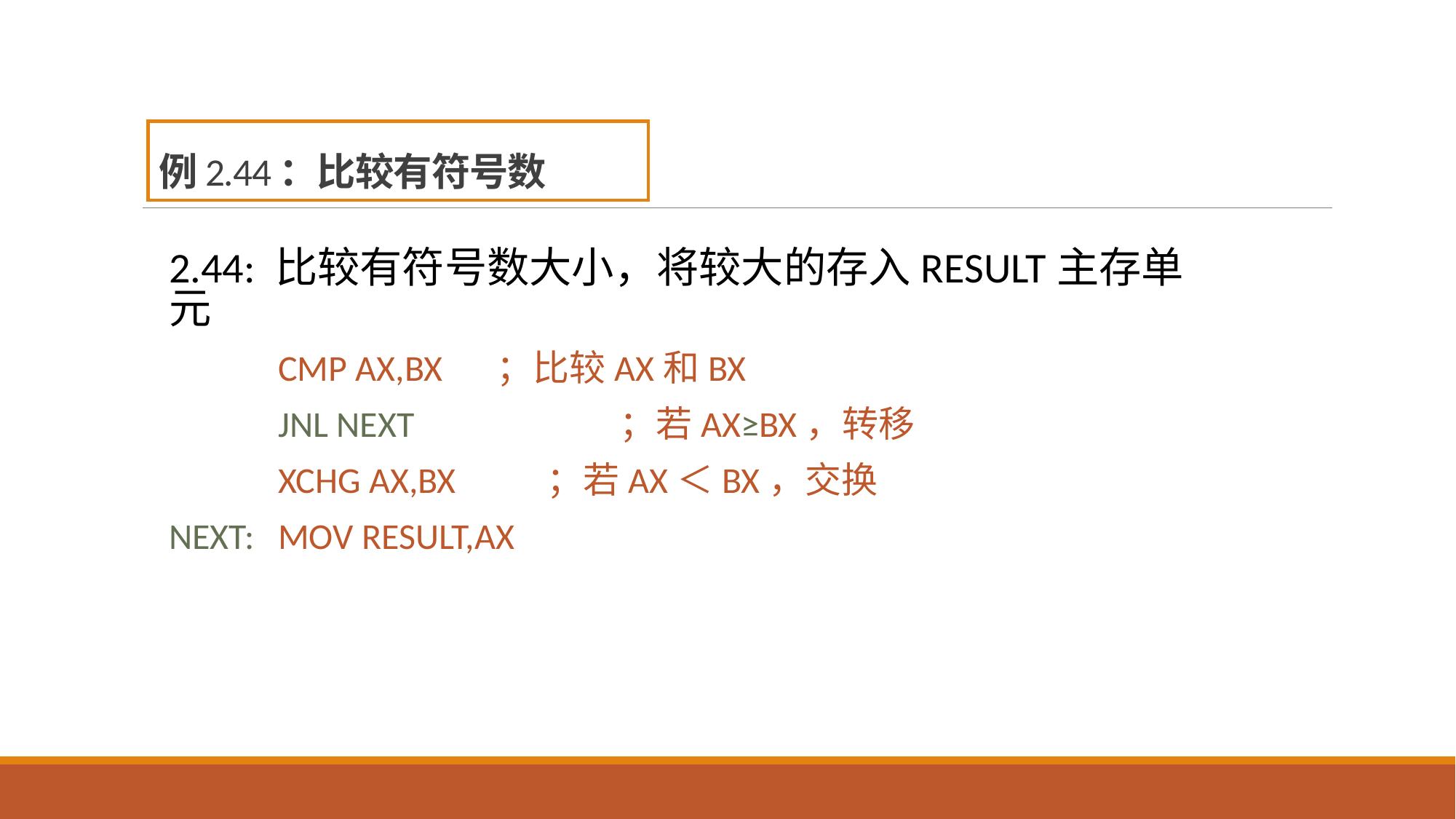

# 例2.44：比较有符号数
2.44: 比较有符号数大小，将较大的存入RESULT主存单元
	CMP AX,BX	；比较AX和BX
	JNL NEXT	              ；若AX≥BX，转移
	XCHG AX,BX          ；若AX＜BX，交换
NEXT:	MOV RESULT,AX